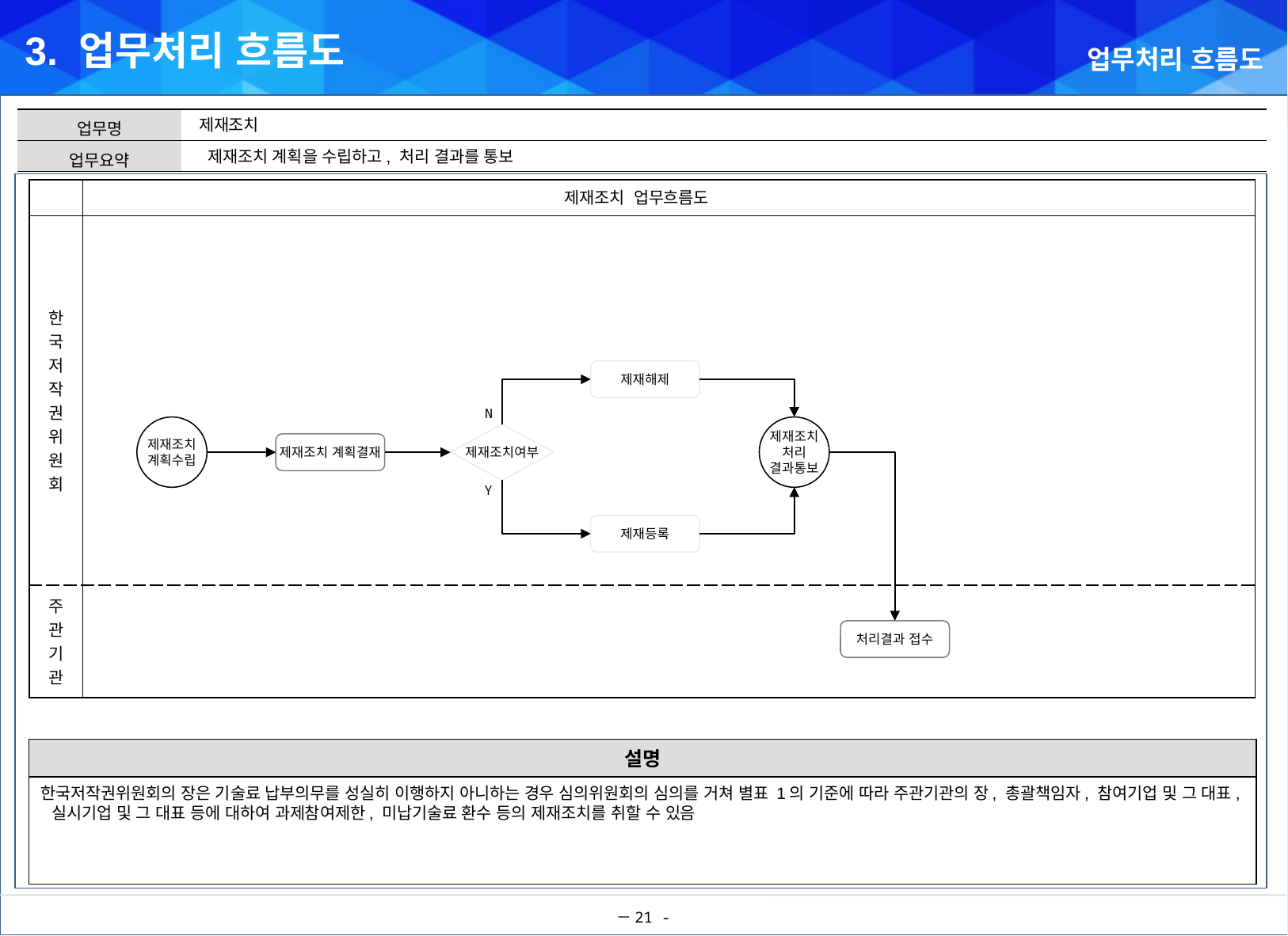

3. 업무처리 흐름도
업무처리 흐름도
제재조치
제재조치 계획을 수립하고, 처리 결과를 통보
|  |  |
| --- | --- |
| 한 국 저 작 권 위 원 회 |  |
| 주 관 기 관 |  |
제재조치  업무흐름도
제재해제
N
제재조치
계획수립
제재조치
처리
결과통보
제재조치여부
제재조치 계획결재
Y
제재등록
처리결과 접수
설명
한국저작권위원회의 장은 기술료 납부의무를 성실히 이행하지 아니하는 경우 심의위원회의 심의를 거쳐 별표 1의 기준에 따라 주관기관의 장, 총괄책임자, 참여기업 및 그 대표, 실시기업 및 그 대표 등에 대하여 과제참여제한, 미납기술료 환수 등의 제재조치를 취할 수 있음